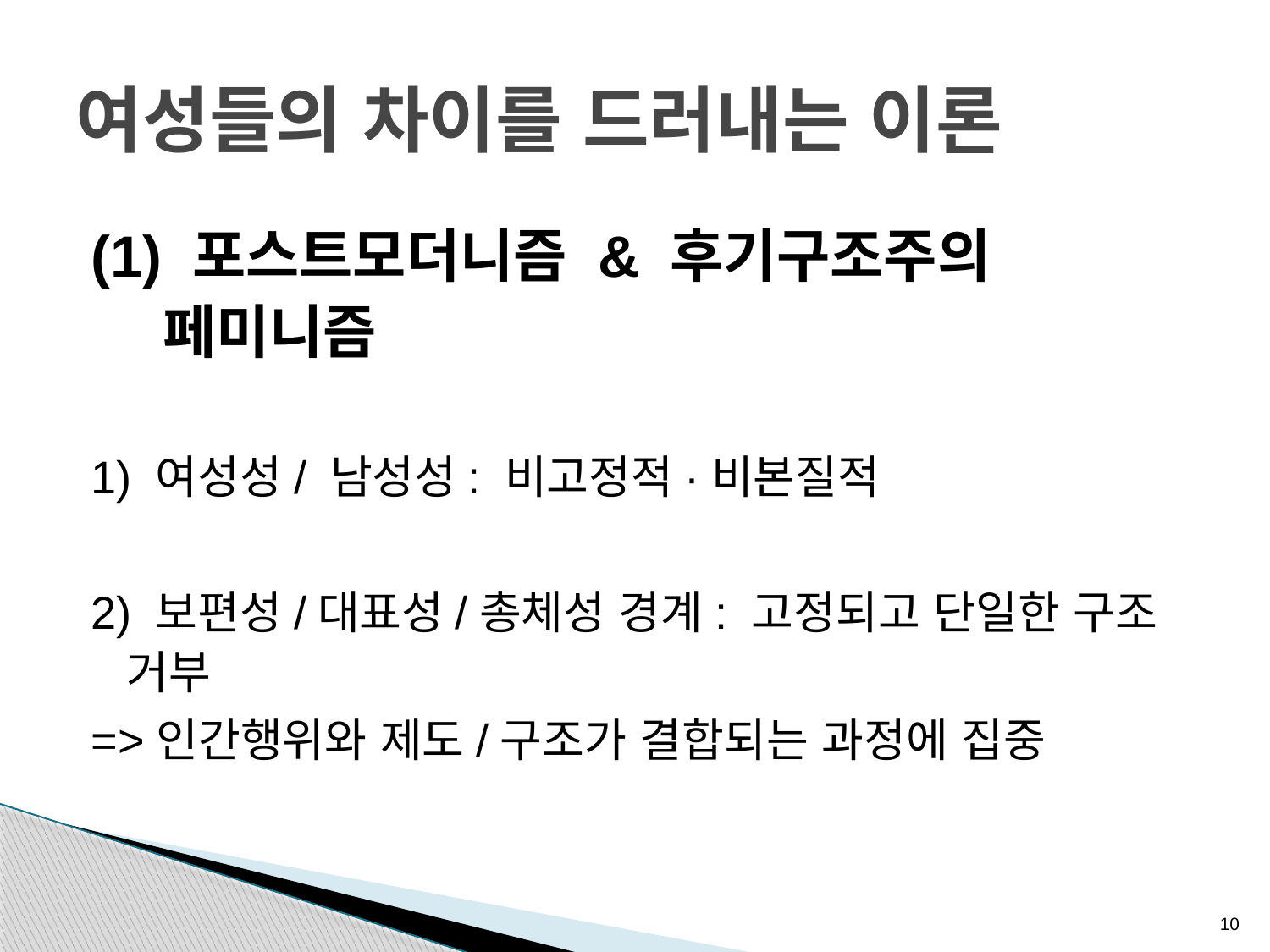

# 여성들의 차이를 드러내는 이론
(1) 포스트모더니즘 & 후기구조주의 페미니즘

1) 여성성/ 남성성: 비고정적·비본질적

2) 보편성/대표성/총체성 경계: 고정되고 단일한 구조 거부
=>인간행위와 제도/구조가 결합되는 과정에 집중

10